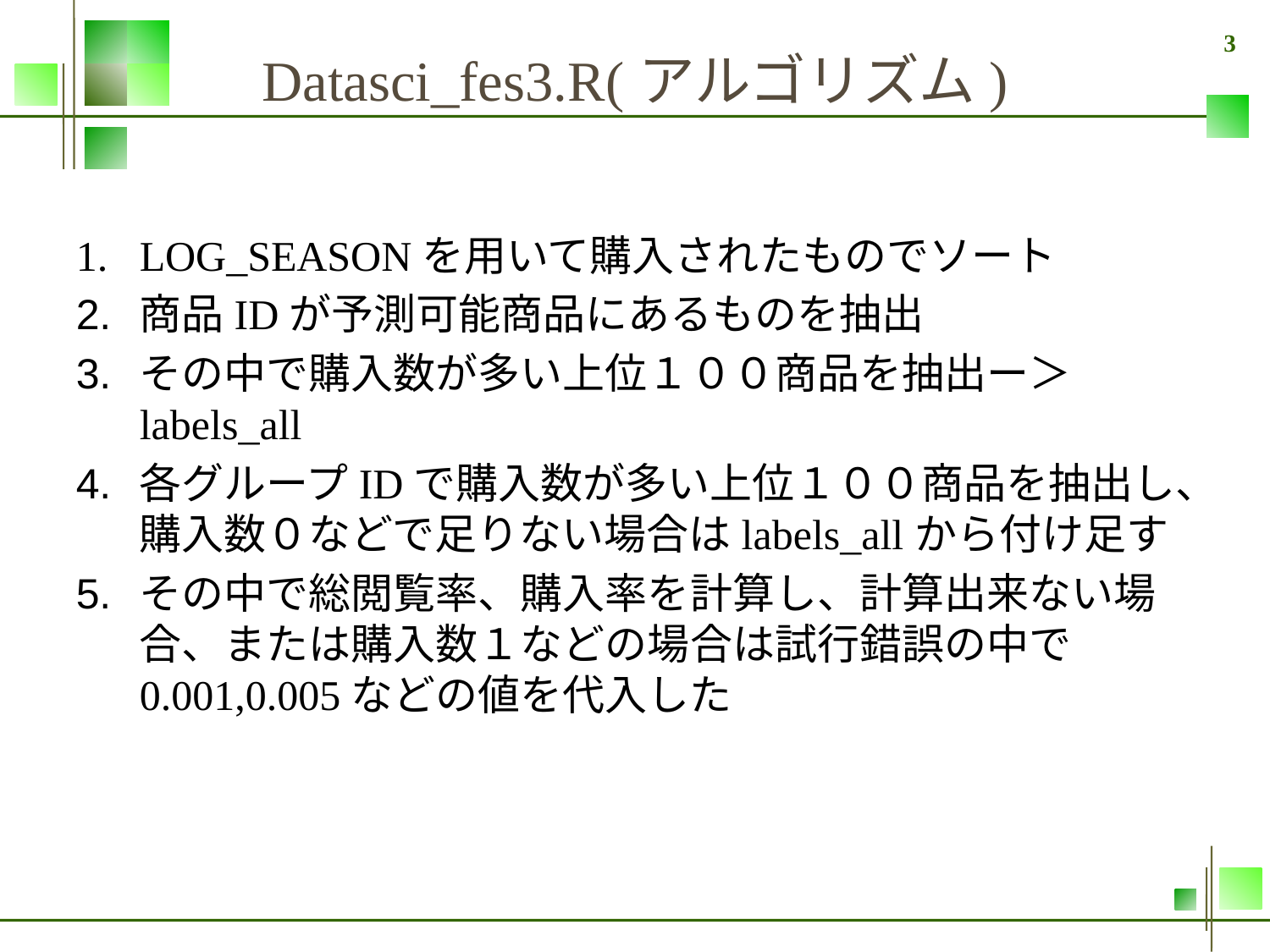

# Datasci_fes3.R(アルゴリズム)
LOG_SEASONを用いて購入されたものでソート
商品IDが予測可能商品にあるものを抽出
その中で購入数が多い上位１００商品を抽出ー＞labels_all
各グループIDで購入数が多い上位１００商品を抽出し、購入数０などで足りない場合はlabels_allから付け足す
その中で総閲覧率、購入率を計算し、計算出来ない場合、または購入数１などの場合は試行錯誤の中で0.001,0.005などの値を代入した